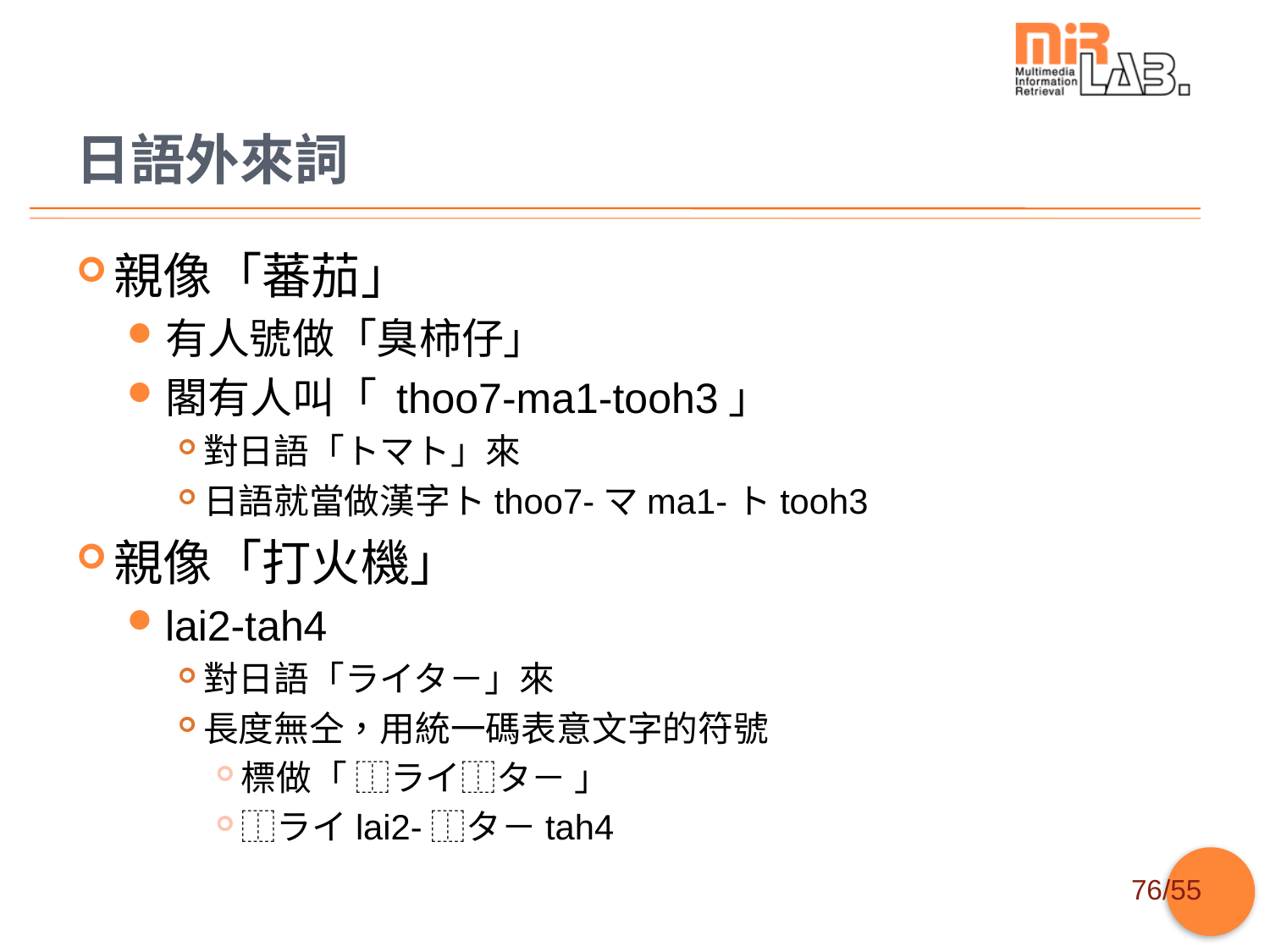

# 日語外來詞
親像「蕃茄」
有人號做「臭柿仔」
閣有人叫「 thoo7-ma1-tooh3」
對日語「トマト」來
日語就當做漢字トthoo7-マma1-トtooh3
親像「打火機」
lai2-tah4
對日語「ライタ－」來
長度無仝，用統一碼表意文字的符號
標做「 ⿰ライ⿰タ－ 」
⿰ライlai2-⿰タ－tah4